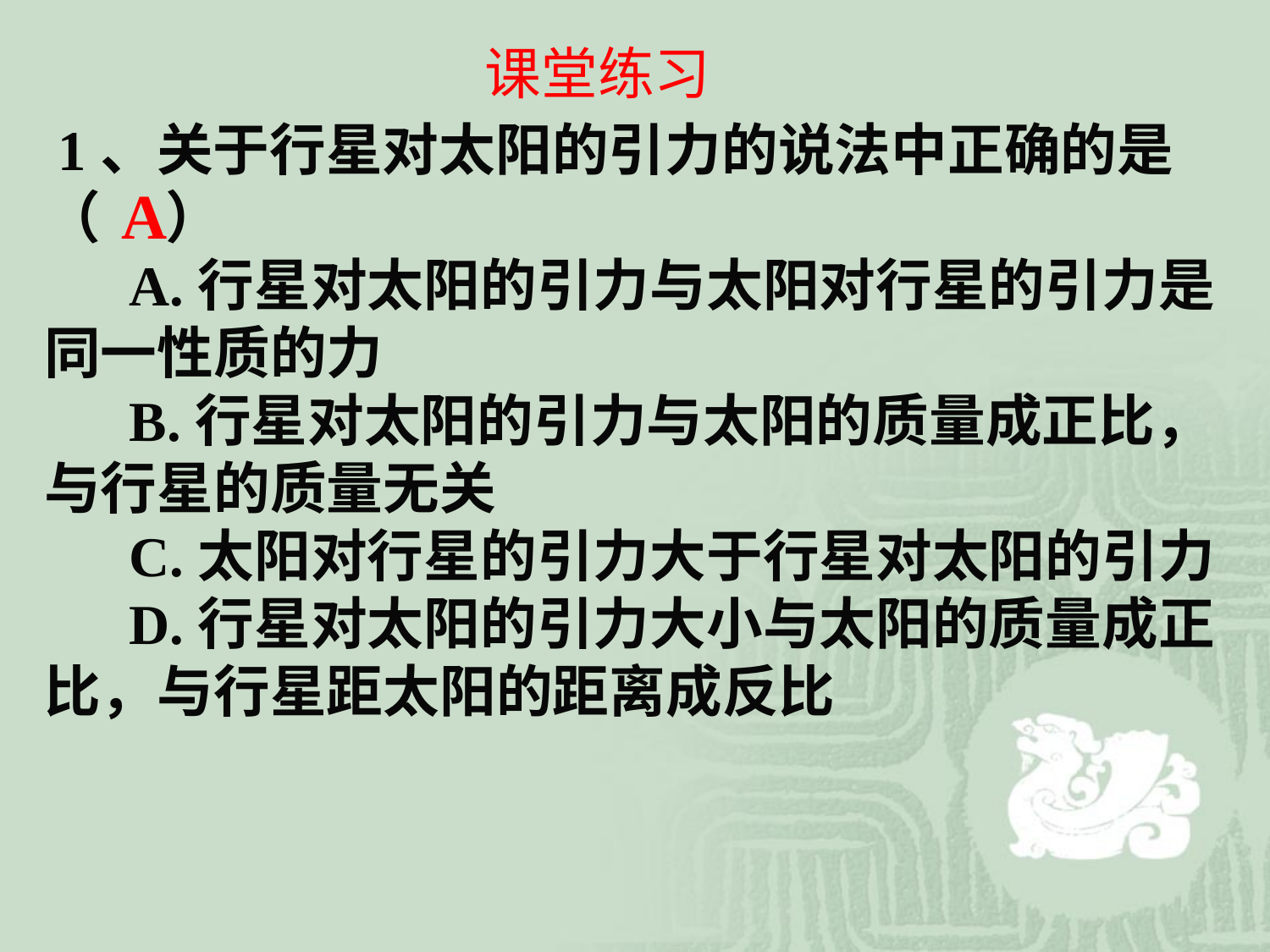

课堂练习
 1、关于行星对太阳的引力的说法中正确的是（     ）
      A.行星对太阳的引力与太阳对行星的引力是同一性质的力
      B.行星对太阳的引力与太阳的质量成正比，与行星的质量无关
      C.太阳对行星的引力大于行星对太阳的引力
      D.行星对太阳的引力大小与太阳的质量成正比，与行星距太阳的距离成反比
 A